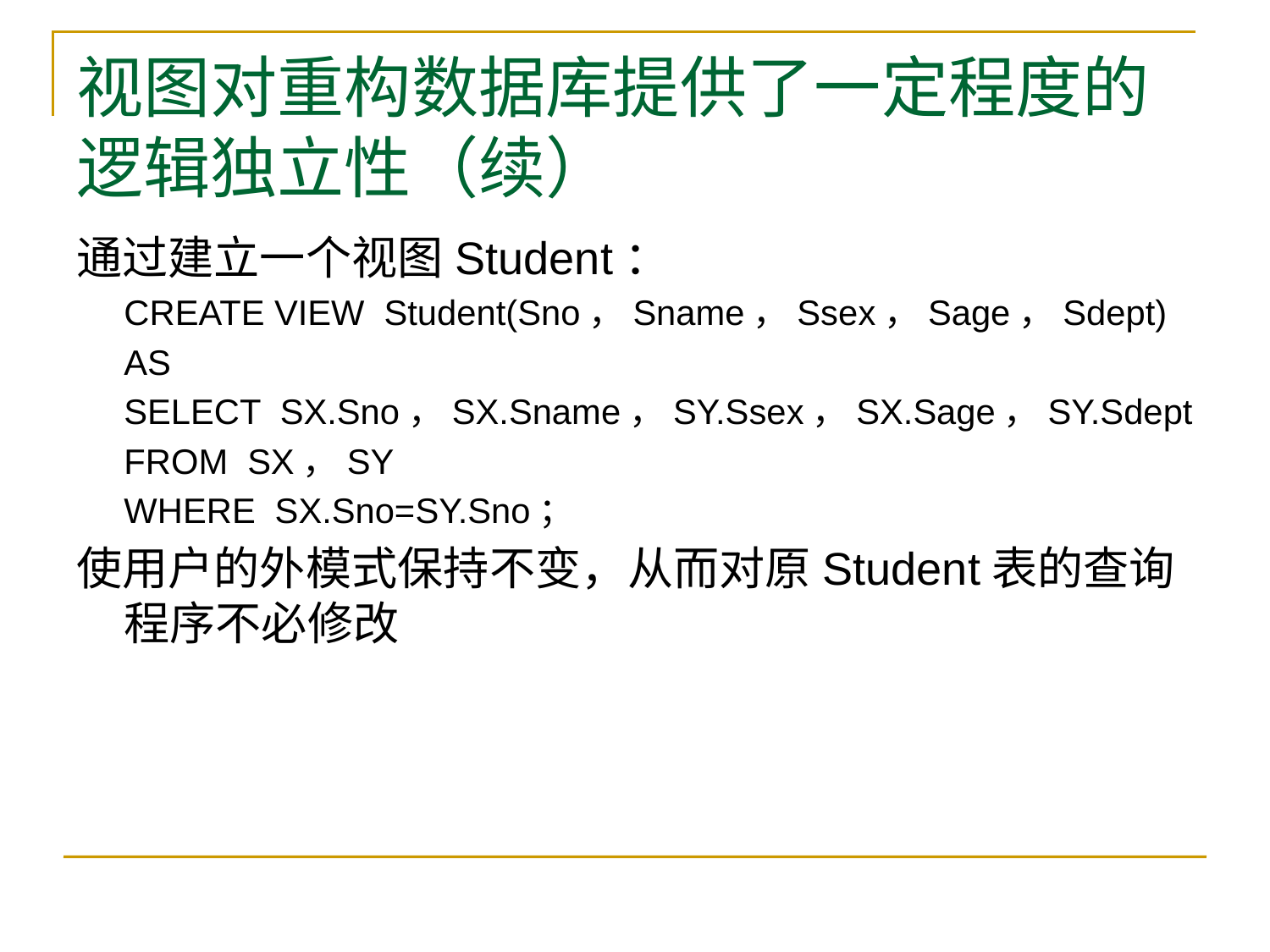

# 视图对重构数据库提供了一定程度的逻辑独立性（续）
通过建立一个视图Student：
CREATE VIEW  Student(Sno，Sname，Ssex，Sage，Sdept)
AS
SELECT  SX.Sno，SX.Sname，SY.Ssex，SX.Sage，SY.Sdept
FROM  SX，SY
WHERE  SX.Sno=SY.Sno；
使用户的外模式保持不变，从而对原Student表的查询程序不必修改